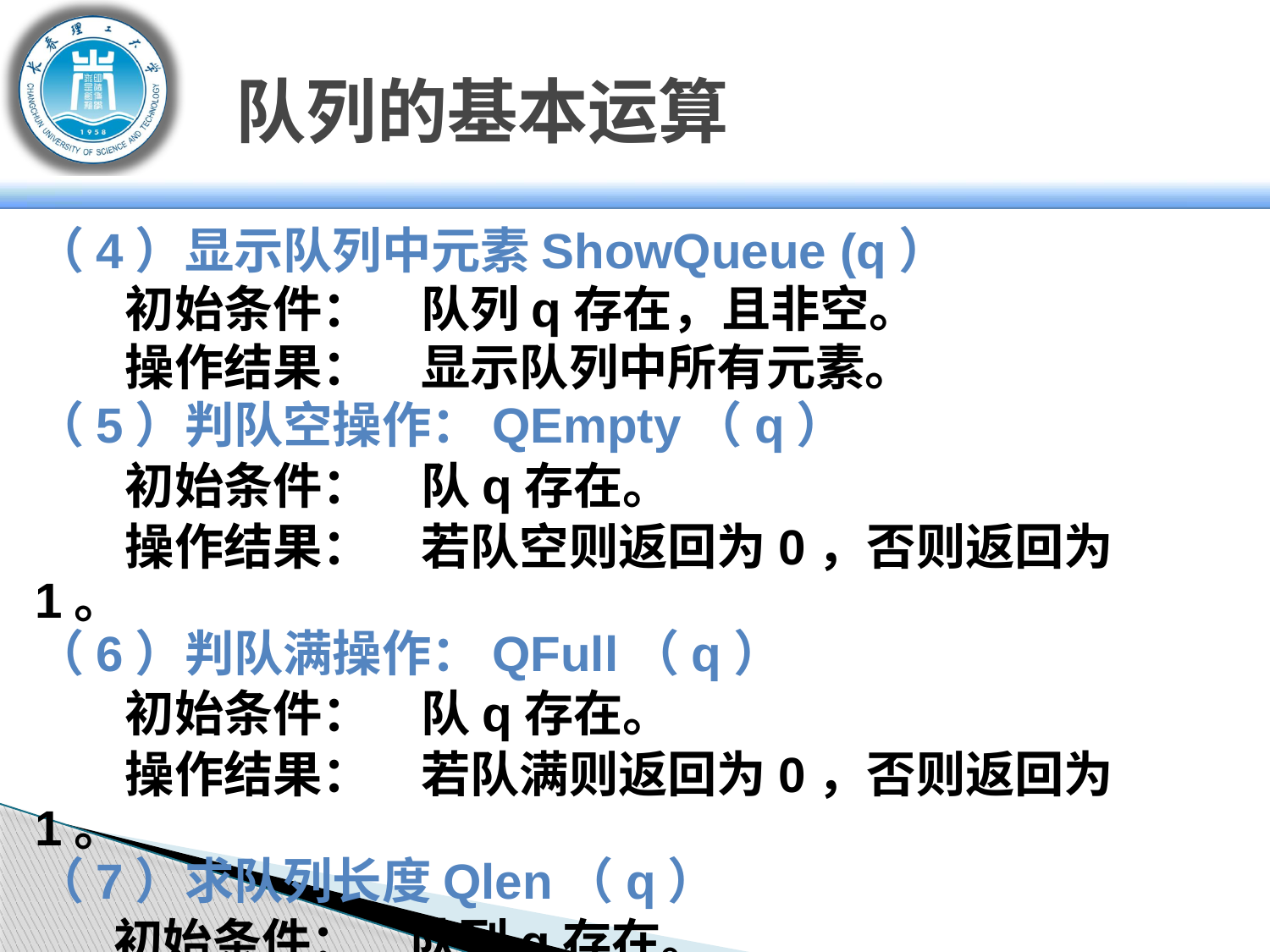

# 队列的基本运算
（4）显示队列中元素ShowQueue (q）
       初始条件：　队列q存在，且非空。
       操作结果：　显示队列中所有元素。
（5）判队空操作：QEmpty（q）
       初始条件：　队q存在。
       操作结果：　若队空则返回为0，否则返回为1。
（6）判队满操作：QFull（q）
       初始条件：　队q存在。
       操作结果：　若队满则返回为0，否则返回为1。
（7）求队列长度Qlen（q）
      初始条件：　队列q存在。
      操作结果：　返回队列的长度。